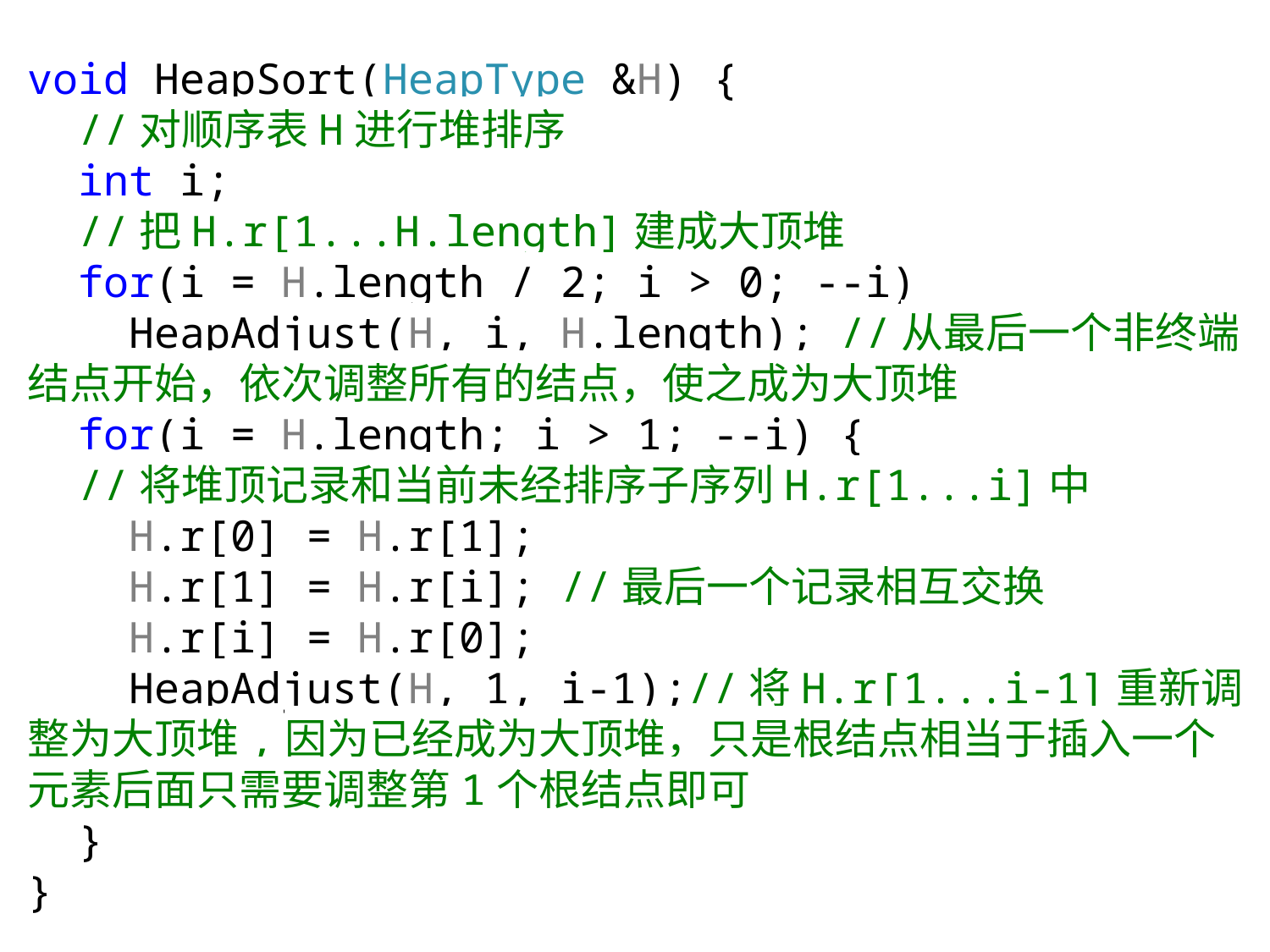

void HeapSort(HeapType &H) {
  //对顺序表H进行堆排序
  int i;
  //把H.r[1...H.length]建成大顶堆
  for(i = H.length / 2; i > 0; --i)
    HeapAdjust(H, i, H.length); //从最后一个非终端结点开始，依次调整所有的结点，使之成为大顶堆
  for(i = H.length; i > 1; --i) {
  //将堆顶记录和当前未经排序子序列H.r[1...i]中
    H.r[0] = H.r[1];
    H.r[1] = H.r[i]; //最后一个记录相互交换
    H.r[i] = H.r[0];
    HeapAdjust(H, 1, i-1);//将H.r[1...i-1]重新调整为大顶堆,因为已经成为大顶堆，只是根结点相当于插入一个元素后面只需要调整第1个根结点即可
  }
}